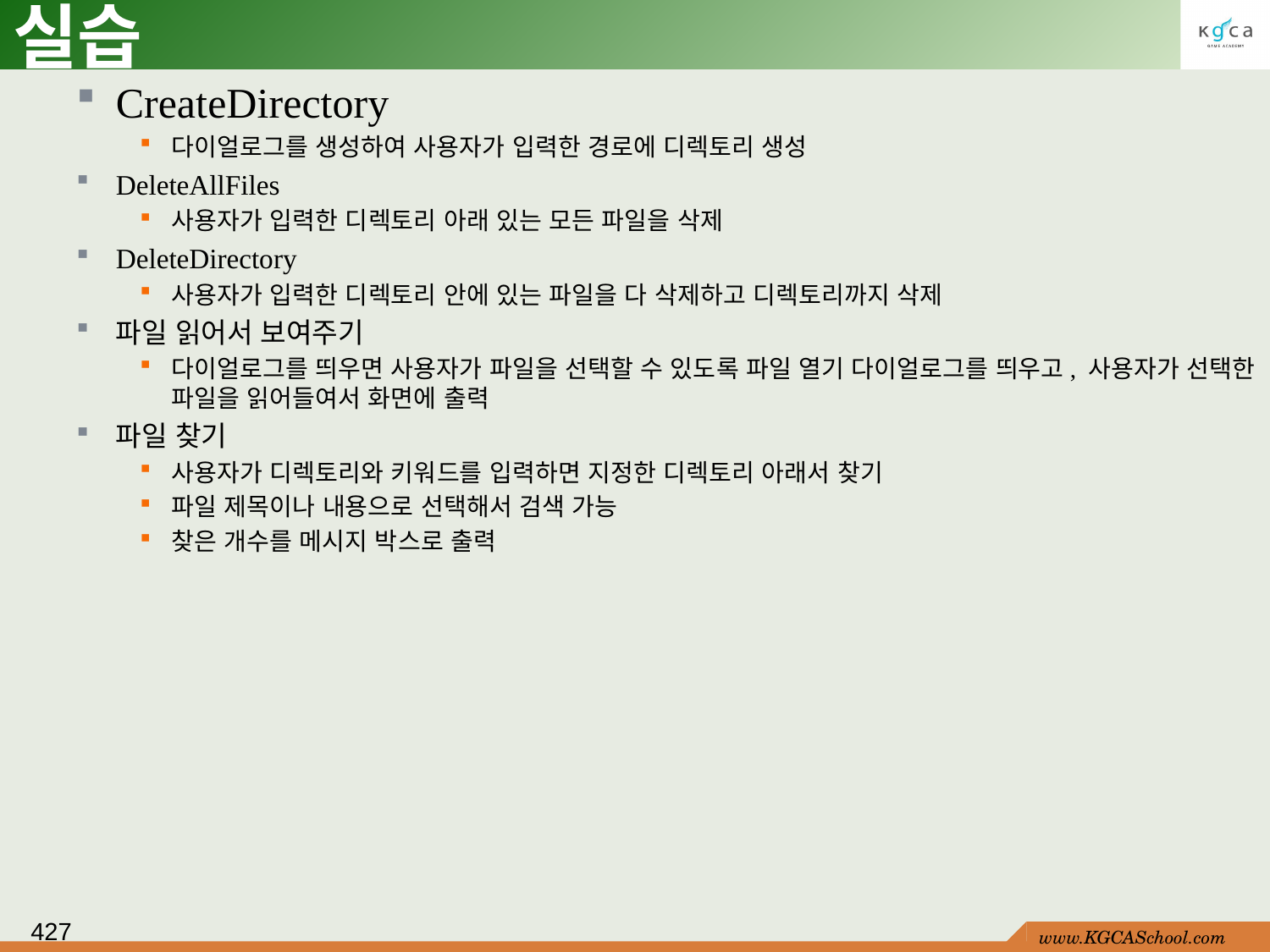

# 실습
CreateDirectory
다이얼로그를 생성하여 사용자가 입력한 경로에 디렉토리 생성
DeleteAllFiles
사용자가 입력한 디렉토리 아래 있는 모든 파일을 삭제
DeleteDirectory
사용자가 입력한 디렉토리 안에 있는 파일을 다 삭제하고 디렉토리까지 삭제
파일 읽어서 보여주기
다이얼로그를 띄우면 사용자가 파일을 선택할 수 있도록 파일 열기 다이얼로그를 띄우고, 사용자가 선택한 파일을 읽어들여서 화면에 출력
파일 찾기
사용자가 디렉토리와 키워드를 입력하면 지정한 디렉토리 아래서 찾기
파일 제목이나 내용으로 선택해서 검색 가능
찾은 개수를 메시지 박스로 출력

427